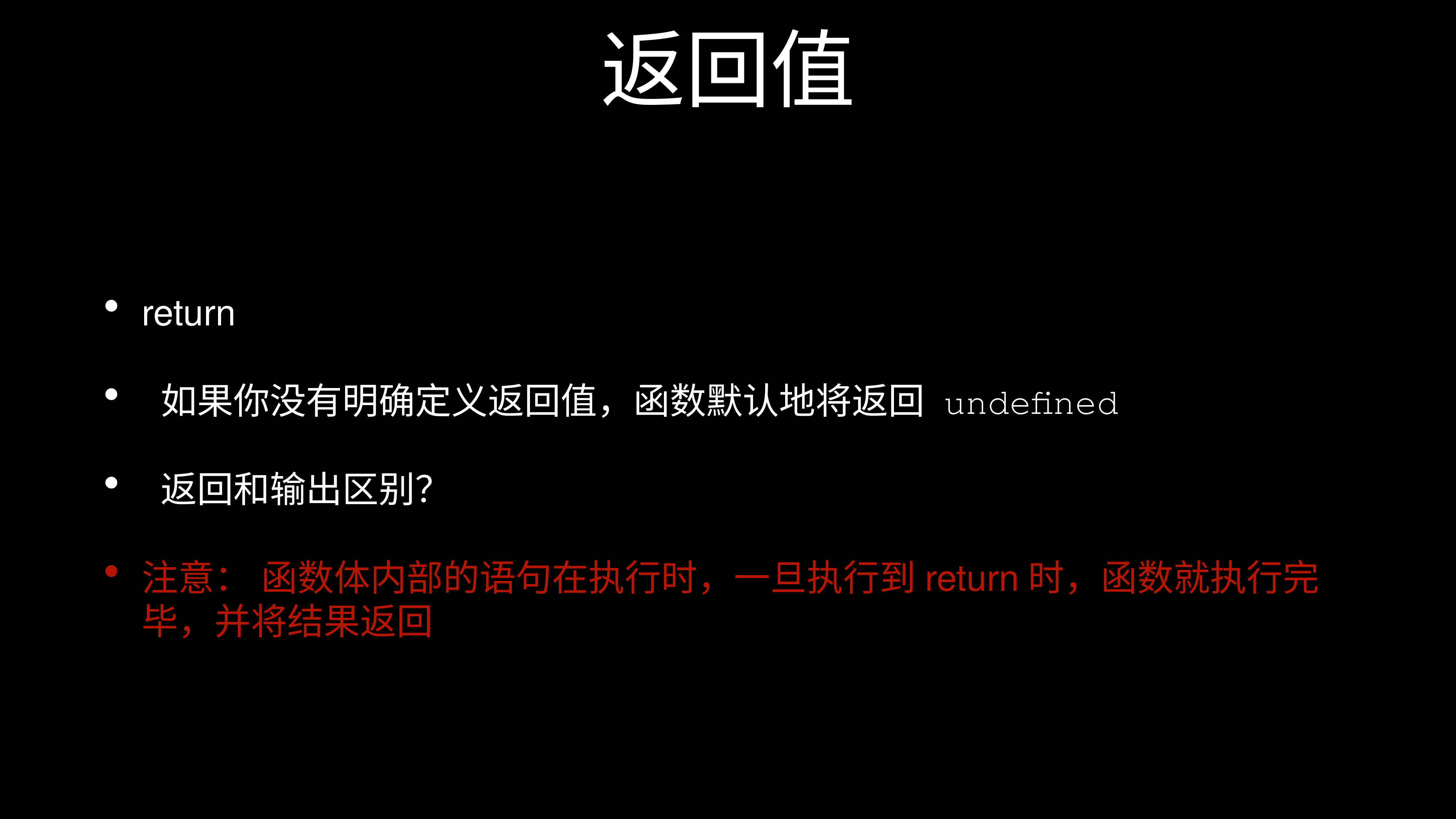

# 返回值
return
 如果你没有明确定义返回值，函数默认地将返回 undefined
 返回和输出区别？
注意： 函数体内部的语句在执行时，一旦执行到return时，函数就执行完毕，并将结果返回